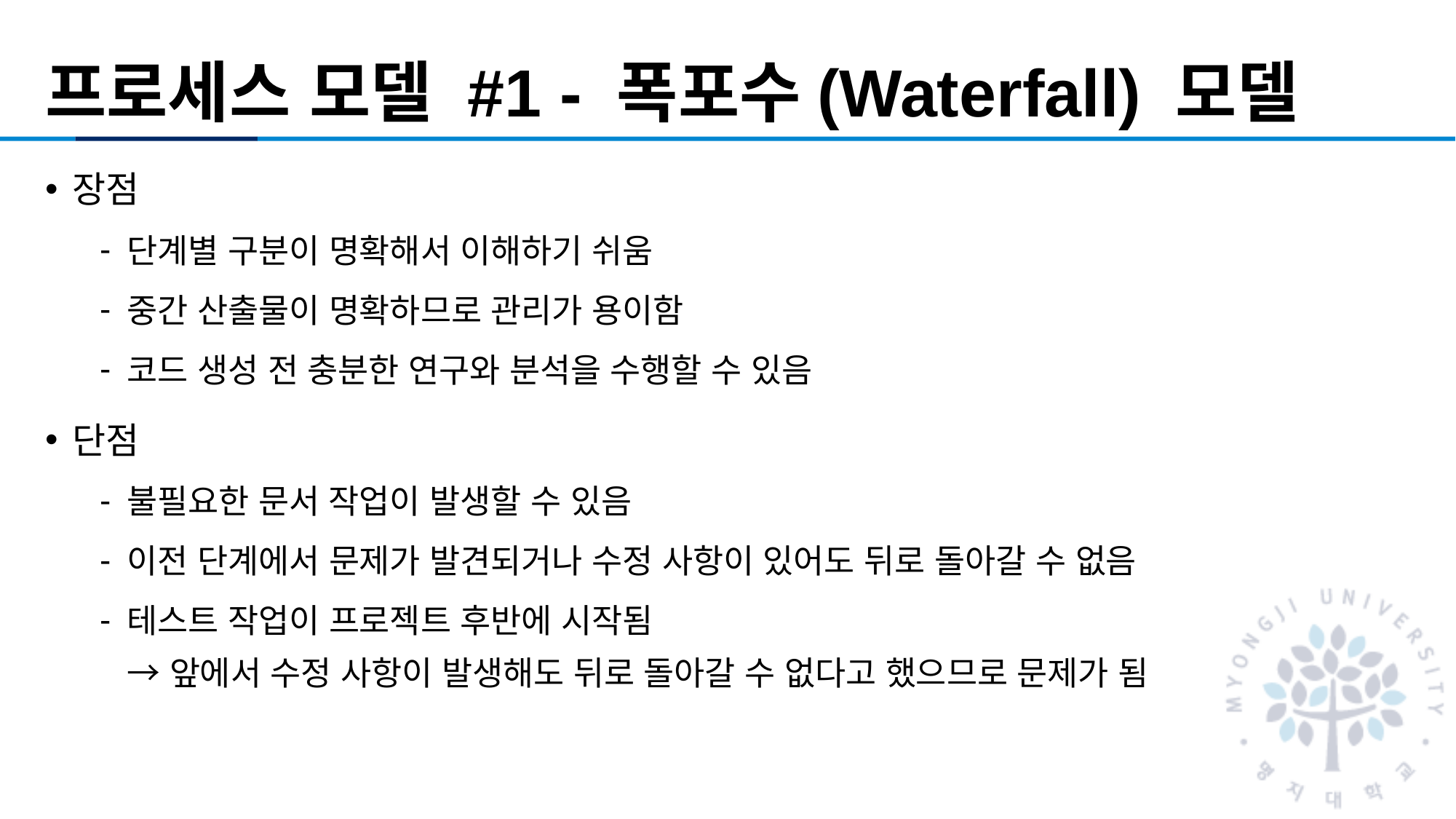

# 프로세스 모델 #1 - 폭포수(Waterfall) 모델
장점
단계별 구분이 명확해서 이해하기 쉬움
중간 산출물이 명확하므로 관리가 용이함
코드 생성 전 충분한 연구와 분석을 수행할 수 있음
단점
불필요한 문서 작업이 발생할 수 있음
이전 단계에서 문제가 발견되거나 수정 사항이 있어도 뒤로 돌아갈 수 없음
테스트 작업이 프로젝트 후반에 시작됨
→ 앞에서 수정 사항이 발생해도 뒤로 돌아갈 수 없다고 했으므로 문제가 됨